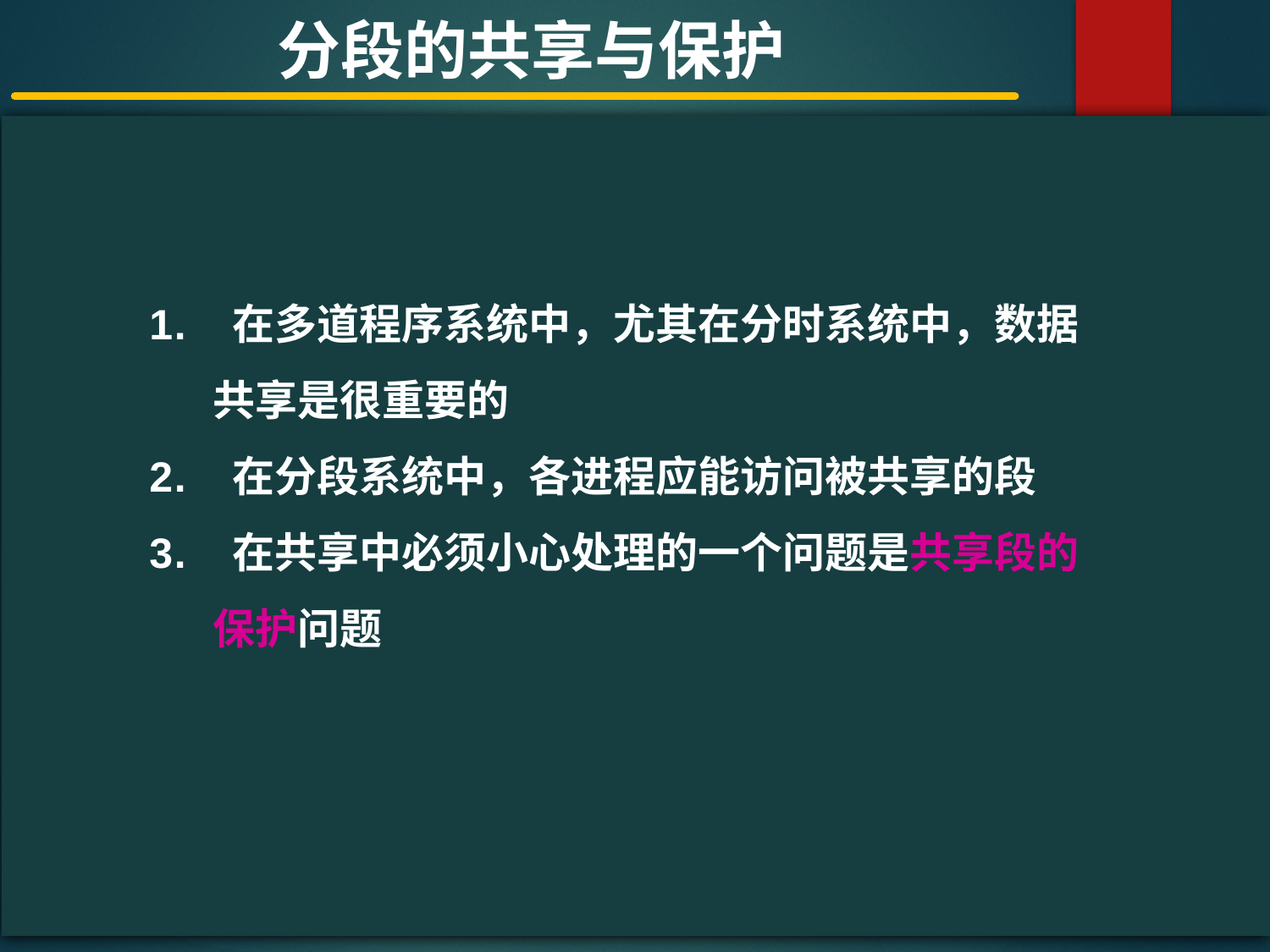

分段的共享与保护
#
 在多道程序系统中，尤其在分时系统中，数据共享是很重要的
 在分段系统中，各进程应能访问被共享的段
 在共享中必须小心处理的一个问题是共享段的保护问题